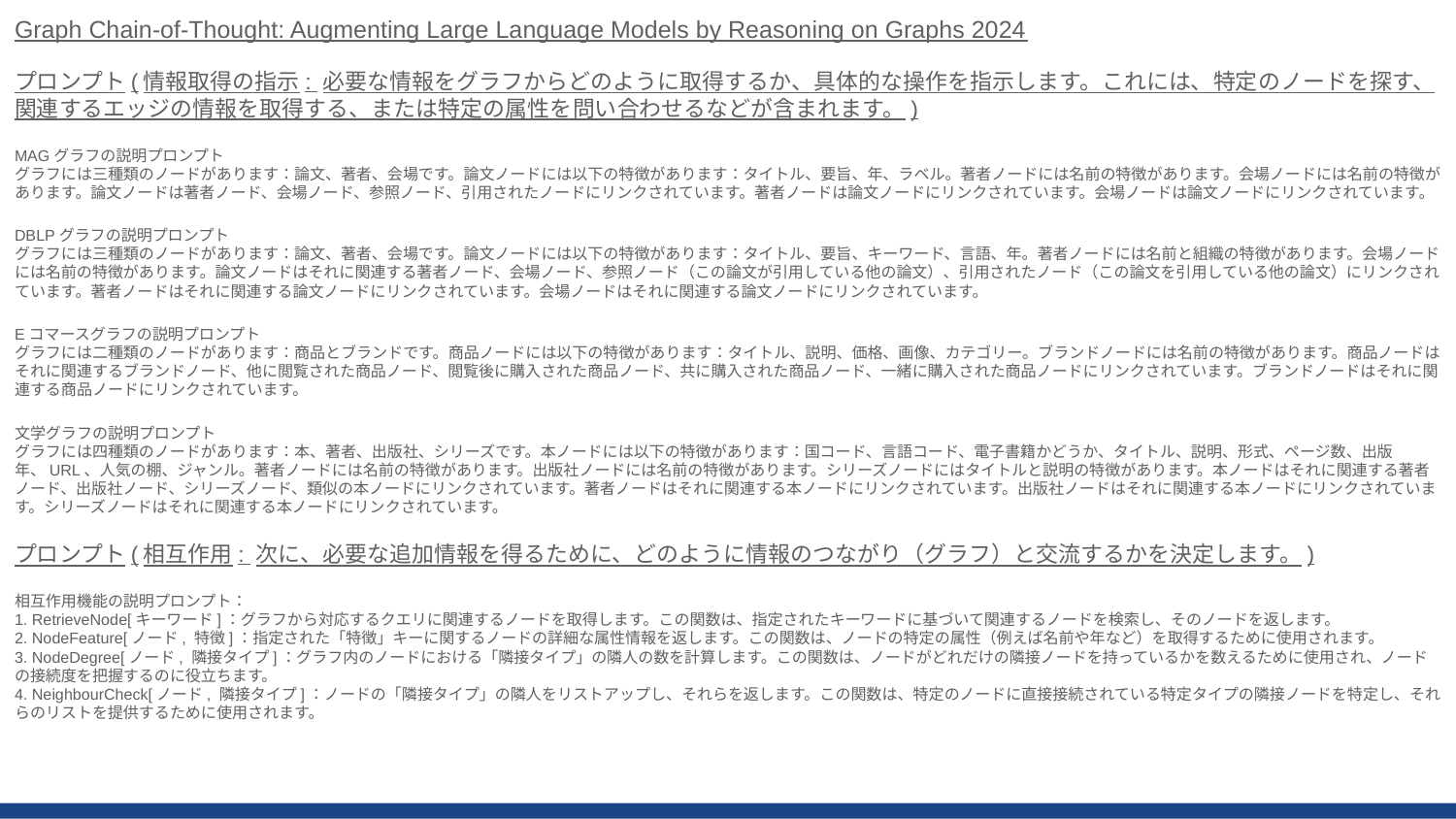

Graph Chain-of-Thought: Augmenting Large Language Models by Reasoning on Graphs 2024
プロンプト(情報取得の指示: 必要な情報をグラフからどのように取得するか、具体的な操作を指示します。これには、特定のノードを探す、関連するエッジの情報を取得する、または特定の属性を問い合わせるなどが含まれます。)
MAGグラフの説明プロンプト
グラフには三種類のノードがあります：論文、著者、会場です。論文ノードには以下の特徴があります：タイトル、要旨、年、ラベル。著者ノードには名前の特徴があります。会場ノードには名前の特徴があります。論文ノードは著者ノード、会場ノード、参照ノード、引用されたノードにリンクされています。著者ノードは論文ノードにリンクされています。会場ノードは論文ノードにリンクされています。
DBLPグラフの説明プロンプト
グラフには三種類のノードがあります：論文、著者、会場です。論文ノードには以下の特徴があります：タイトル、要旨、キーワード、言語、年。著者ノードには名前と組織の特徴があります。会場ノードには名前の特徴があります。論文ノードはそれに関連する著者ノード、会場ノード、参照ノード（この論文が引用している他の論文）、引用されたノード（この論文を引用している他の論文）にリンクされています。著者ノードはそれに関連する論文ノードにリンクされています。会場ノードはそれに関連する論文ノードにリンクされています。
Eコマースグラフの説明プロンプト
グラフには二種類のノードがあります：商品とブランドです。商品ノードには以下の特徴があります：タイトル、説明、価格、画像、カテゴリー。ブランドノードには名前の特徴があります。商品ノードはそれに関連するブランドノード、他に閲覧された商品ノード、閲覧後に購入された商品ノード、共に購入された商品ノード、一緒に購入された商品ノードにリンクされています。ブランドノードはそれに関連する商品ノードにリンクされています。
文学グラフの説明プロンプト
グラフには四種類のノードがあります：本、著者、出版社、シリーズです。本ノードには以下の特徴があります：国コード、言語コード、電子書籍かどうか、タイトル、説明、形式、ページ数、出版年、URL、人気の棚、ジャンル。著者ノードには名前の特徴があります。出版社ノードには名前の特徴があります。シリーズノードにはタイトルと説明の特徴があります。本ノードはそれに関連する著者ノード、出版社ノード、シリーズノード、類似の本ノードにリンクされています。著者ノードはそれに関連する本ノードにリンクされています。出版社ノードはそれに関連する本ノードにリンクされています。シリーズノードはそれに関連する本ノードにリンクされています。
プロンプト(相互作用: 次に、必要な追加情報を得るために、どのように情報のつながり（グラフ）と交流するかを決定します。)
相互作用機能の説明プロンプト：
1. RetrieveNode[キーワード]：グラフから対応するクエリに関連するノードを取得します。この関数は、指定されたキーワードに基づいて関連するノードを検索し、そのノードを返します。
2. NodeFeature[ノード, 特徴]：指定された「特徴」キーに関するノードの詳細な属性情報を返します。この関数は、ノードの特定の属性（例えば名前や年など）を取得するために使用されます。
3. NodeDegree[ノード, 隣接タイプ]：グラフ内のノードにおける「隣接タイプ」の隣人の数を計算します。この関数は、ノードがどれだけの隣接ノードを持っているかを数えるために使用され、ノードの接続度を把握するのに役立ちます。
4. NeighbourCheck[ノード, 隣接タイプ]：ノードの「隣接タイプ」の隣人をリストアップし、それらを返します。この関数は、特定のノードに直接接続されている特定タイプの隣接ノードを特定し、それらのリストを提供するために使用されます。